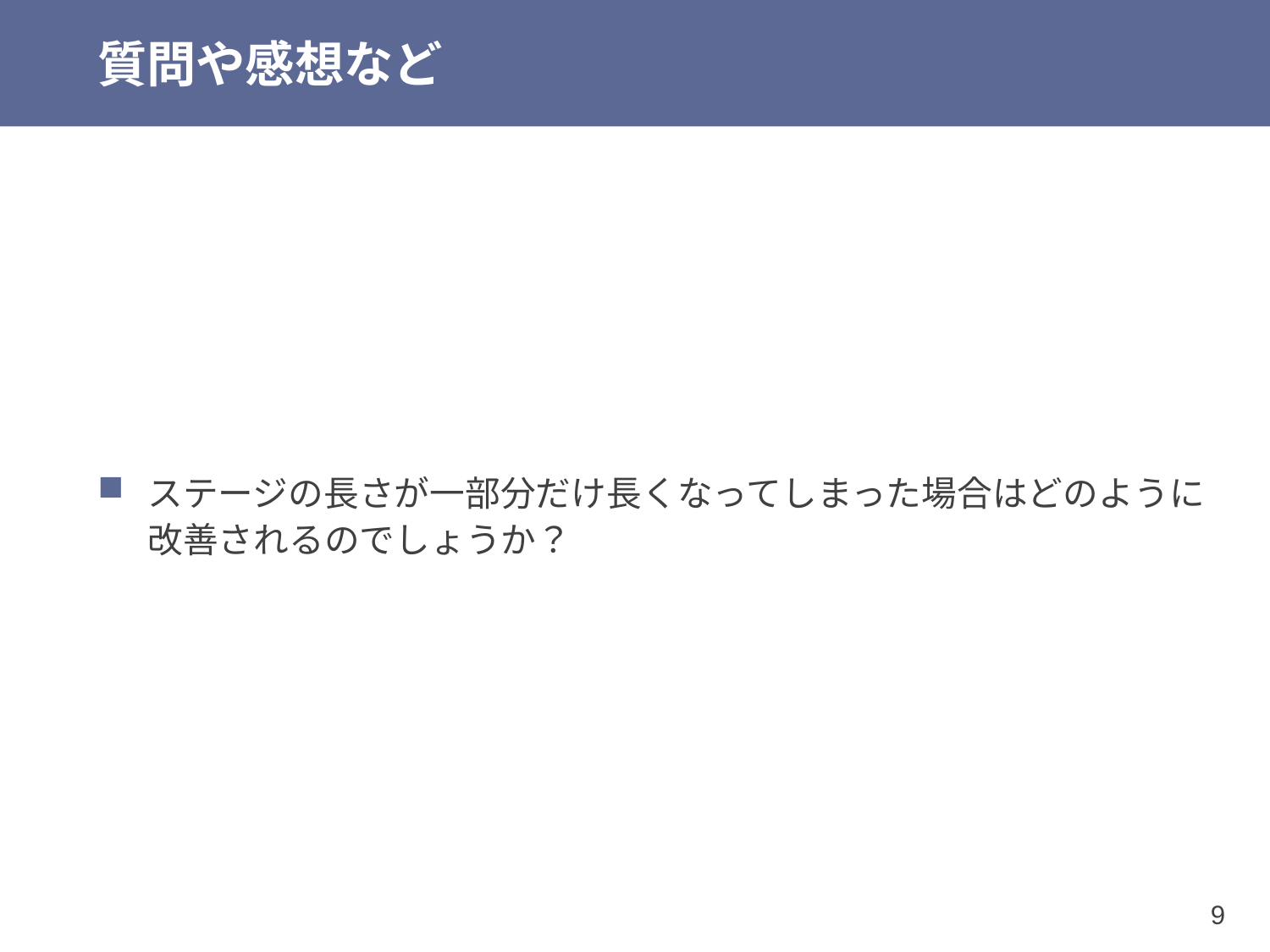

# 質問や感想など
ステージの長さが一部分だけ長くなってしまった場合はどのように改善されるのでしょうか？